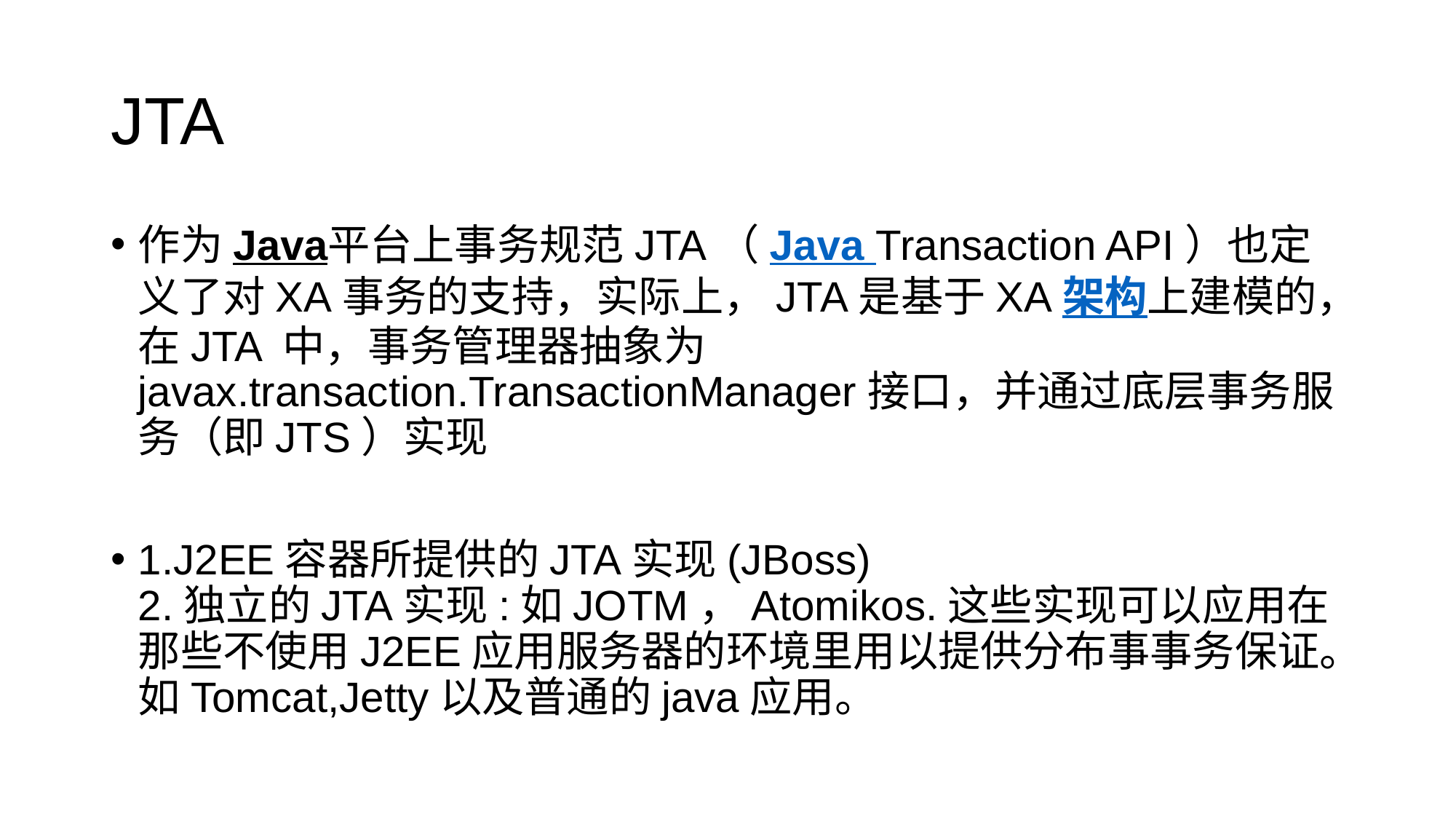

# JTA
作为Java平台上事务规范JTA（Java Transaction API）也定义了对XA事务的支持，实际上，JTA是基于XA架构上建模的，在JTA 中，事务管理器抽象为javax.transaction.TransactionManager接口，并通过底层事务服务（即JTS）实现

1.J2EE容器所提供的JTA实现(JBoss)
2.独立的JTA实现:如JOTM，Atomikos.这些实现可以应用在那些不使用J2EE应用服务器的环境里用以提供分布事事务保证。如Tomcat,Jetty以及普通的java应用。